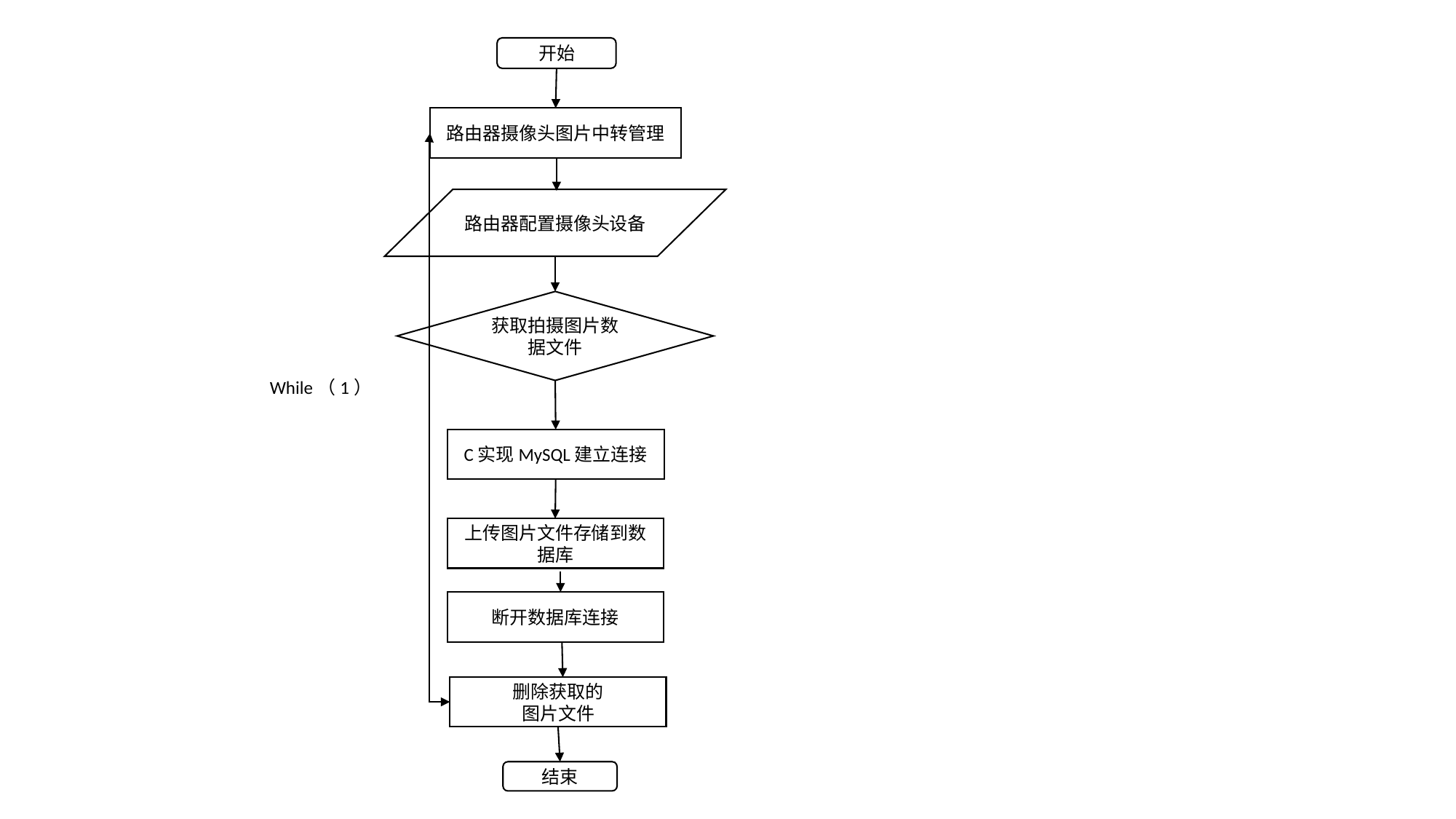

开始
路由器摄像头图片中转管理

路由器配置摄像头设备

获取拍摄图片数据文件
While（1）
C实现MySQL建立连接
上传图片文件存储到数据库
断开数据库连接
删除获取的
图片文件
结束